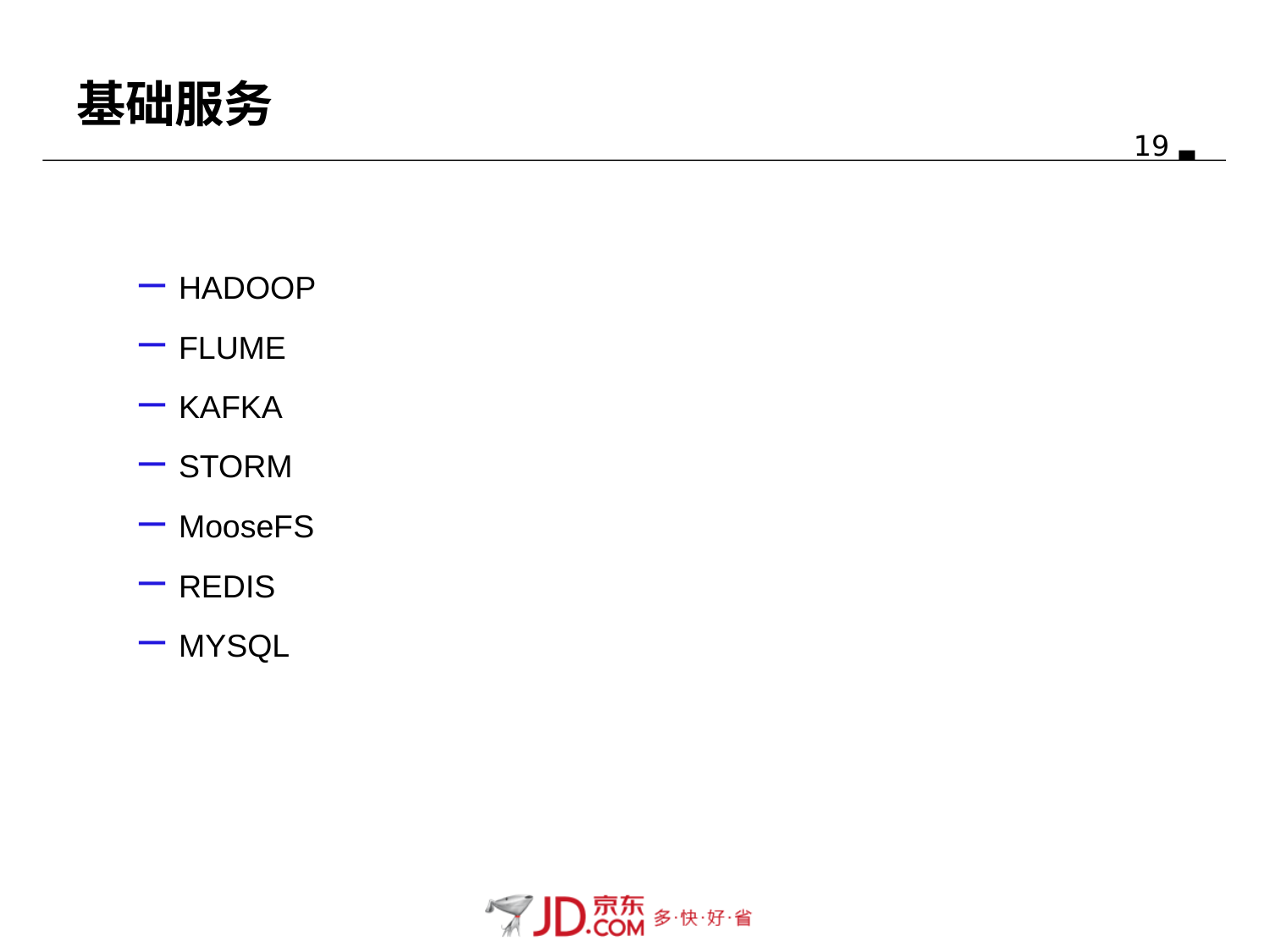

# 基础服务

HADOOP
FLUME
KAFKA
STORM
MooseFS
REDIS
MYSQL